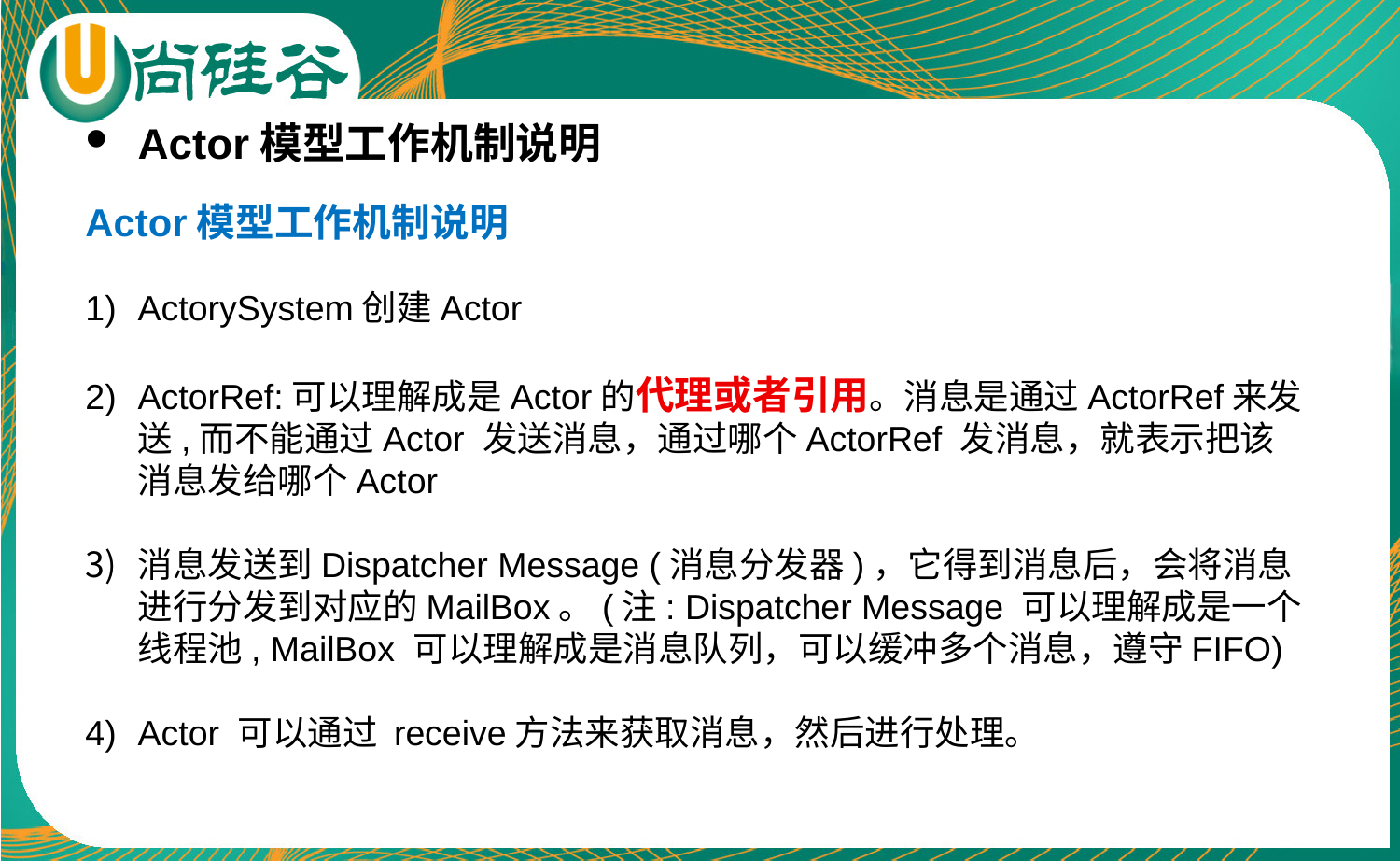

Actor模型工作机制说明
Actor模型工作机制说明

ActorySystem创建Actor

ActorRef:可以理解成是Actor的代理或者引用。消息是通过ActorRef来发送,而不能通过Actor 发送消息，通过哪个ActorRef 发消息，就表示把该消息发给哪个Actor

消息发送到Dispatcher Message (消息分发器)，它得到消息后，会将消息进行分发到对应的MailBox。(注: Dispatcher Message 可以理解成是一个线程池, MailBox 可以理解成是消息队列，可以缓冲多个消息，遵守FIFO)

Actor 可以通过 receive方法来获取消息，然后进行处理。